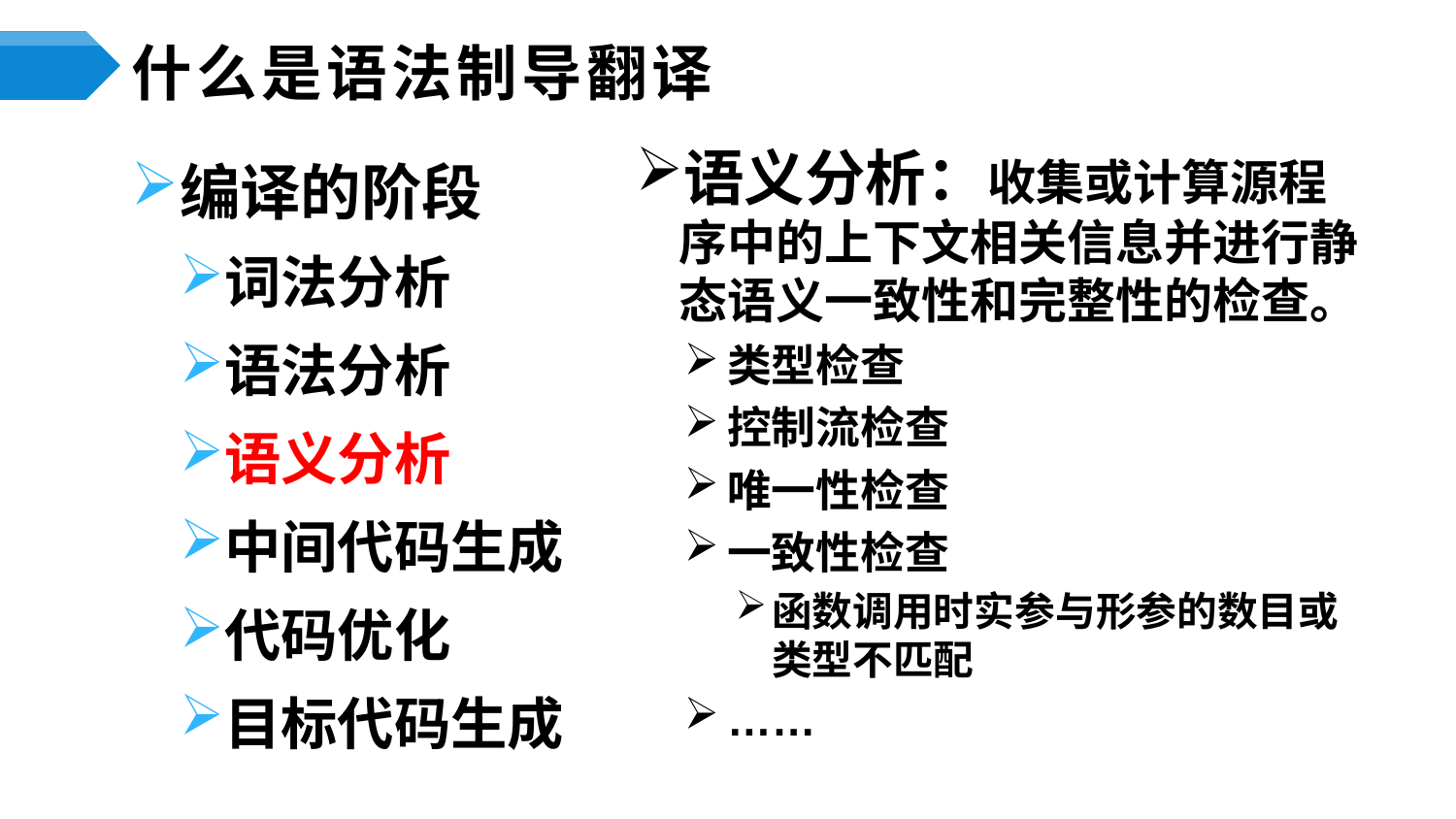

# 什么是语法制导翻译
语义分析：收集或计算源程序中的上下文相关信息并进行静态语义一致性和完整性的检查。
类型检查
控制流检查
唯一性检查
一致性检查
函数调用时实参与形参的数目或类型不匹配
……
编译的阶段
词法分析
语法分析
语义分析
中间代码生成
代码优化
目标代码生成